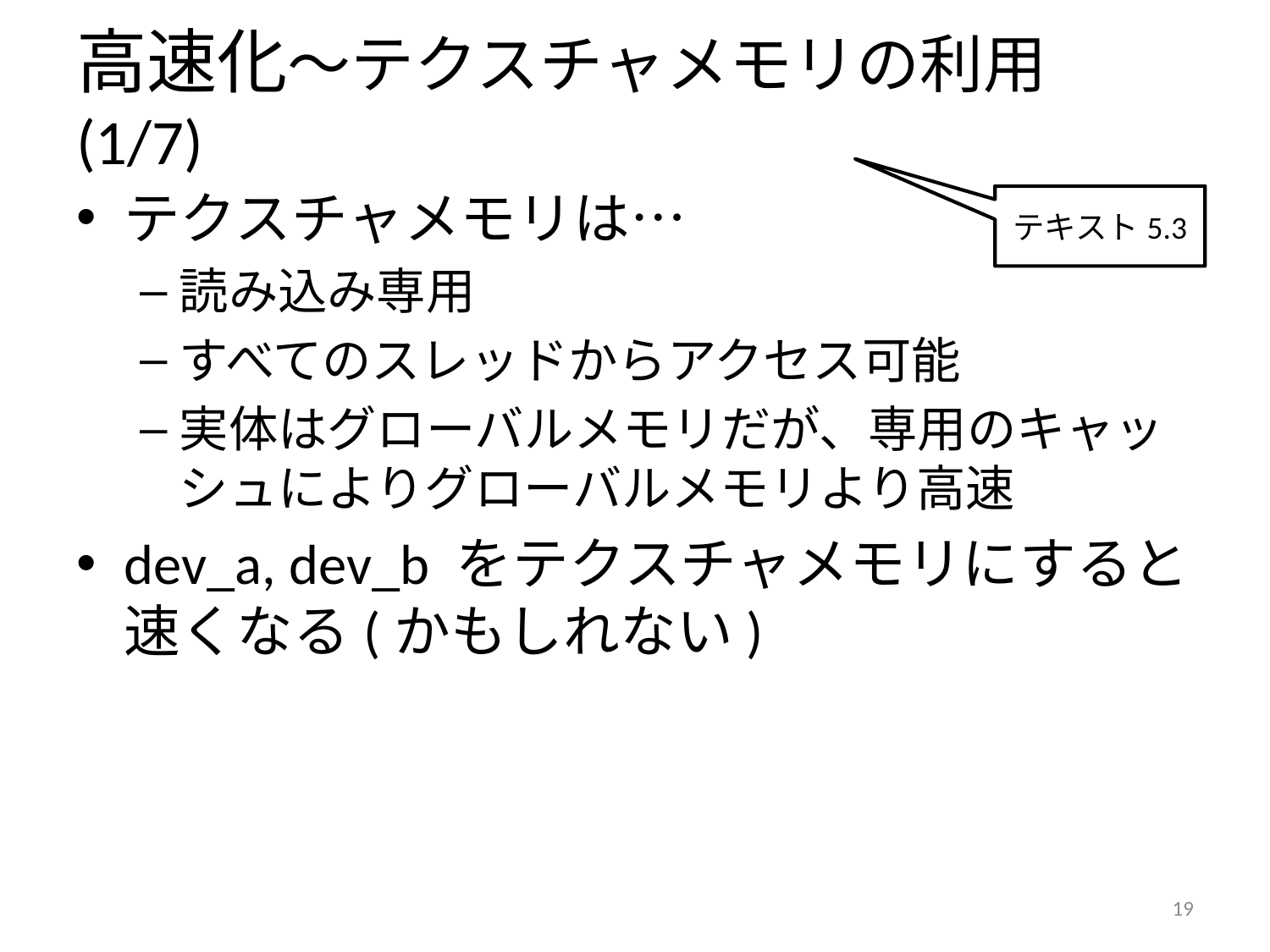

# 高速化～テクスチャメモリの利用 (1/7)
テクスチャメモリは…
読み込み専用
すべてのスレッドからアクセス可能
実体はグローバルメモリだが、専用のキャッシュによりグローバルメモリより高速
dev_a, dev_b をテクスチャメモリにすると速くなる(かもしれない)
テキスト5.3
19